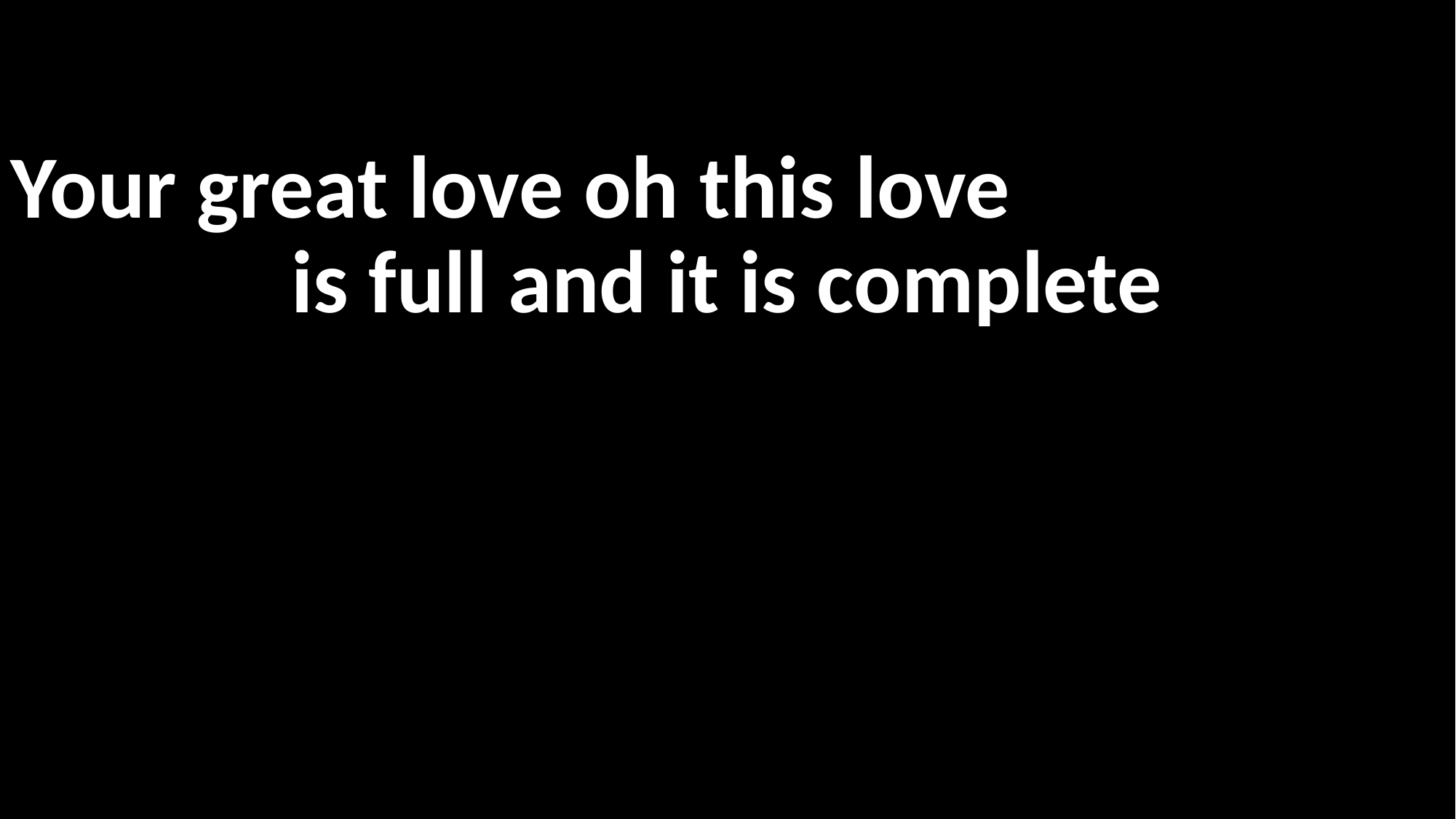

Your great love oh this love
is full and it is complete
그 사랑 얼마나
날 부요케 하는지